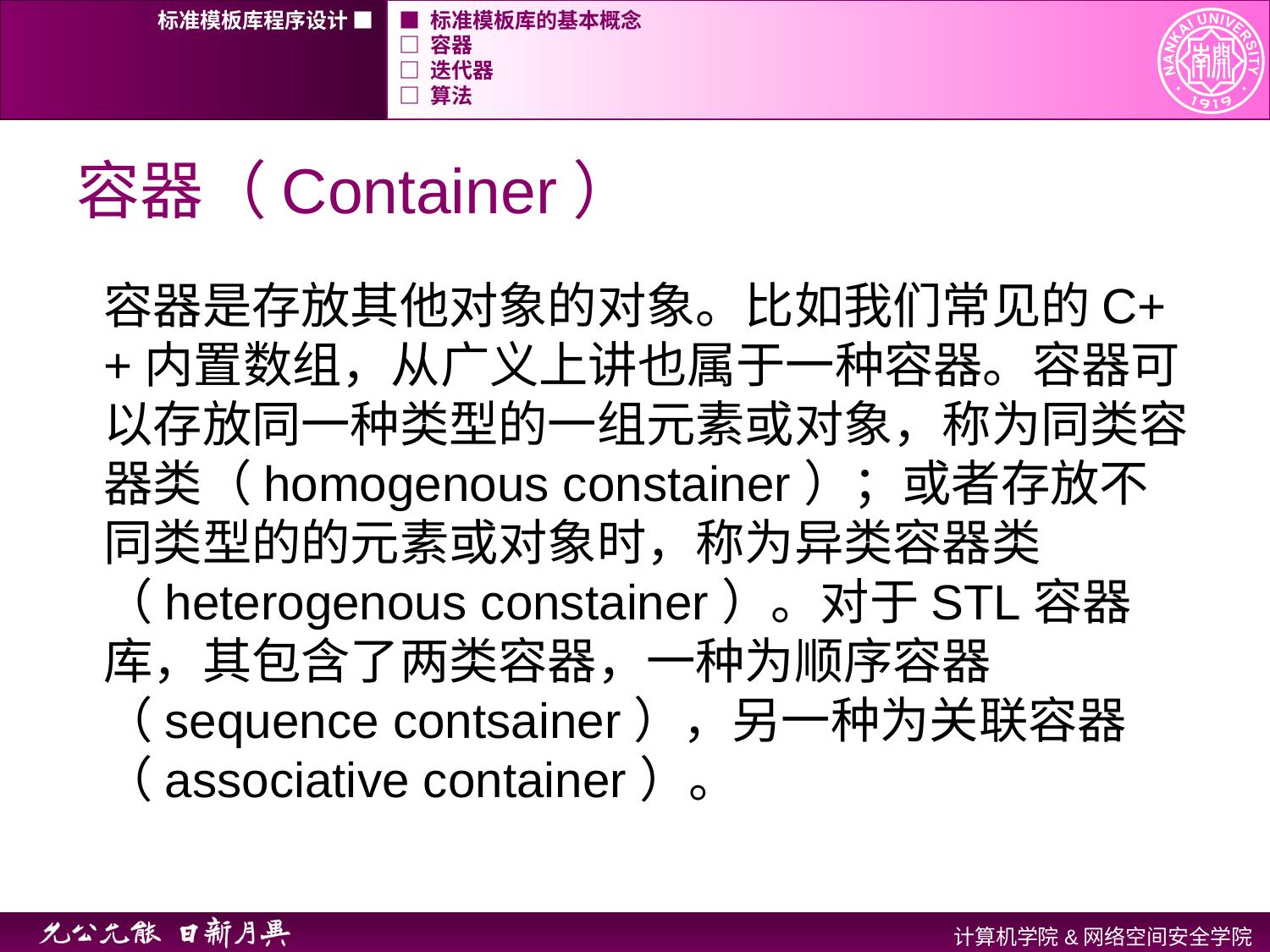

标准模板库程序设计 ■
■ 标准模板库的基本概念

□ 容器

□ 迭代器

□ 算法
# 容器（Container）
容器是存放其他对象的对象。比如我们常见的C++内置数组，从广义上讲也属于一种容器。容器可以存放同一种类型的一组元素或对象，称为同类容器类（homogenous constainer）；或者存放不同类型的的元素或对象时，称为异类容器类（heterogenous constainer）。对于STL容器库，其包含了两类容器，一种为顺序容器（sequence contsainer），另一种为关联容器（associative container）。